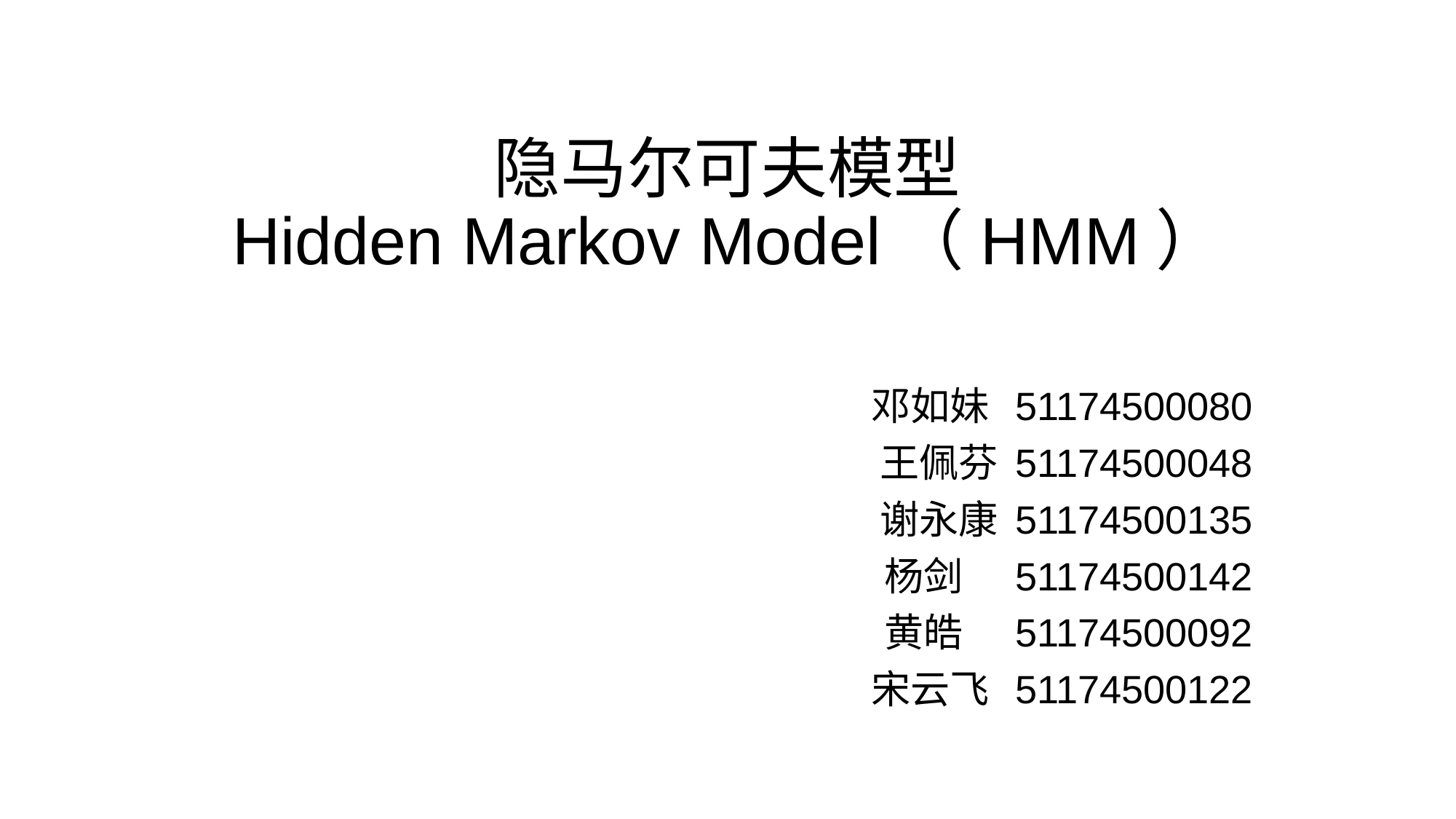

# 隐马尔可夫模型 Hidden Markov Model（HMM）
邓如妹  51174500080
王佩芬 51174500048
 谢永康 51174500135
杨剑     51174500142
黄皓     51174500092
宋云飞  51174500122